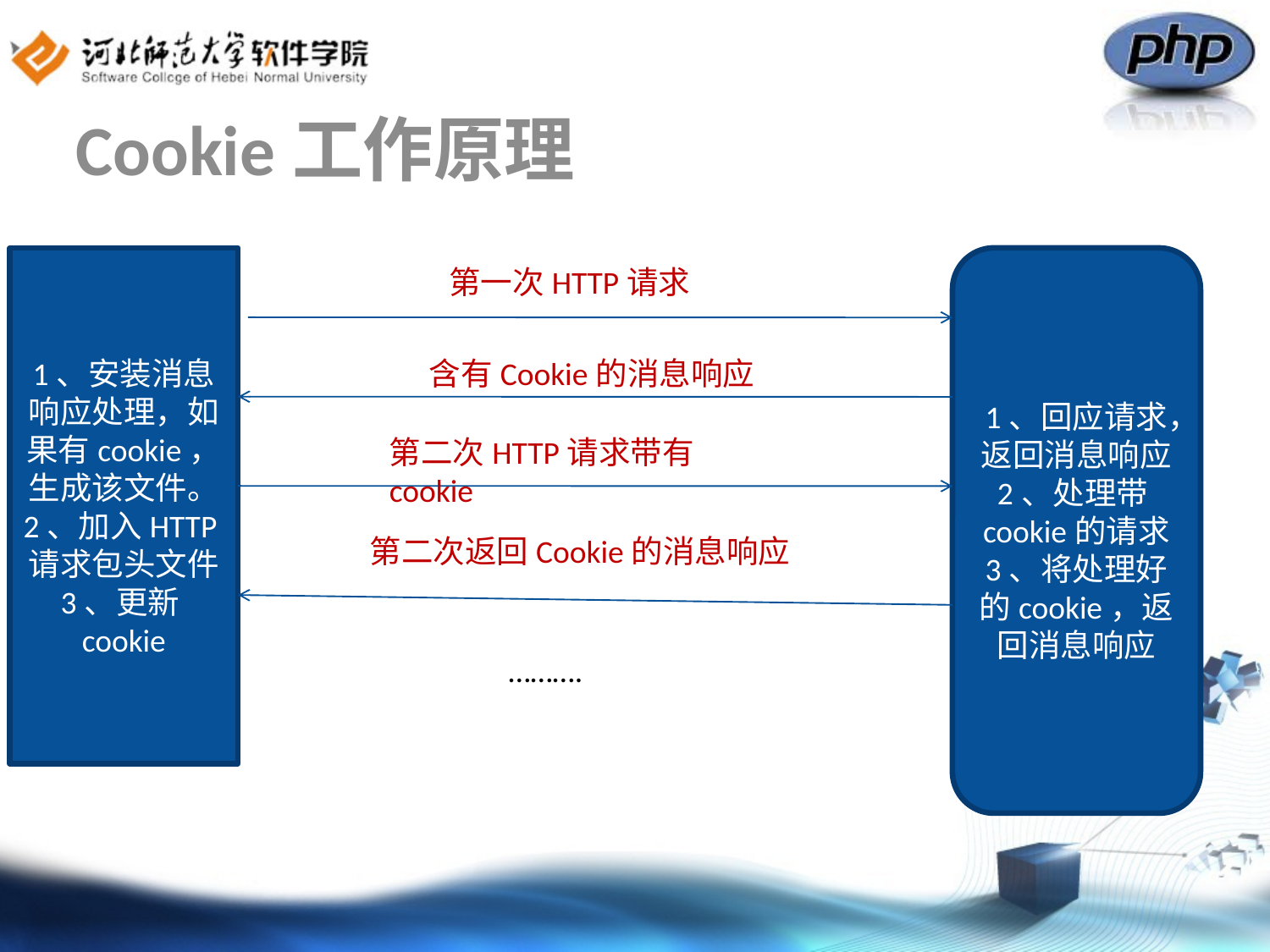

# Cookie工作原理
1、安装消息响应处理，如果有cookie，生成该文件。
2、加入HTTP请求包头文件
3、更新cookie
1、回应请求，返回消息响应
2、处理带cookie的请求
3、将处理好的cookie，返回消息响应
第一次HTTP请求
含有Cookie的消息响应
第二次HTTP请求带有cookie
第二次返回Cookie的消息响应
……….